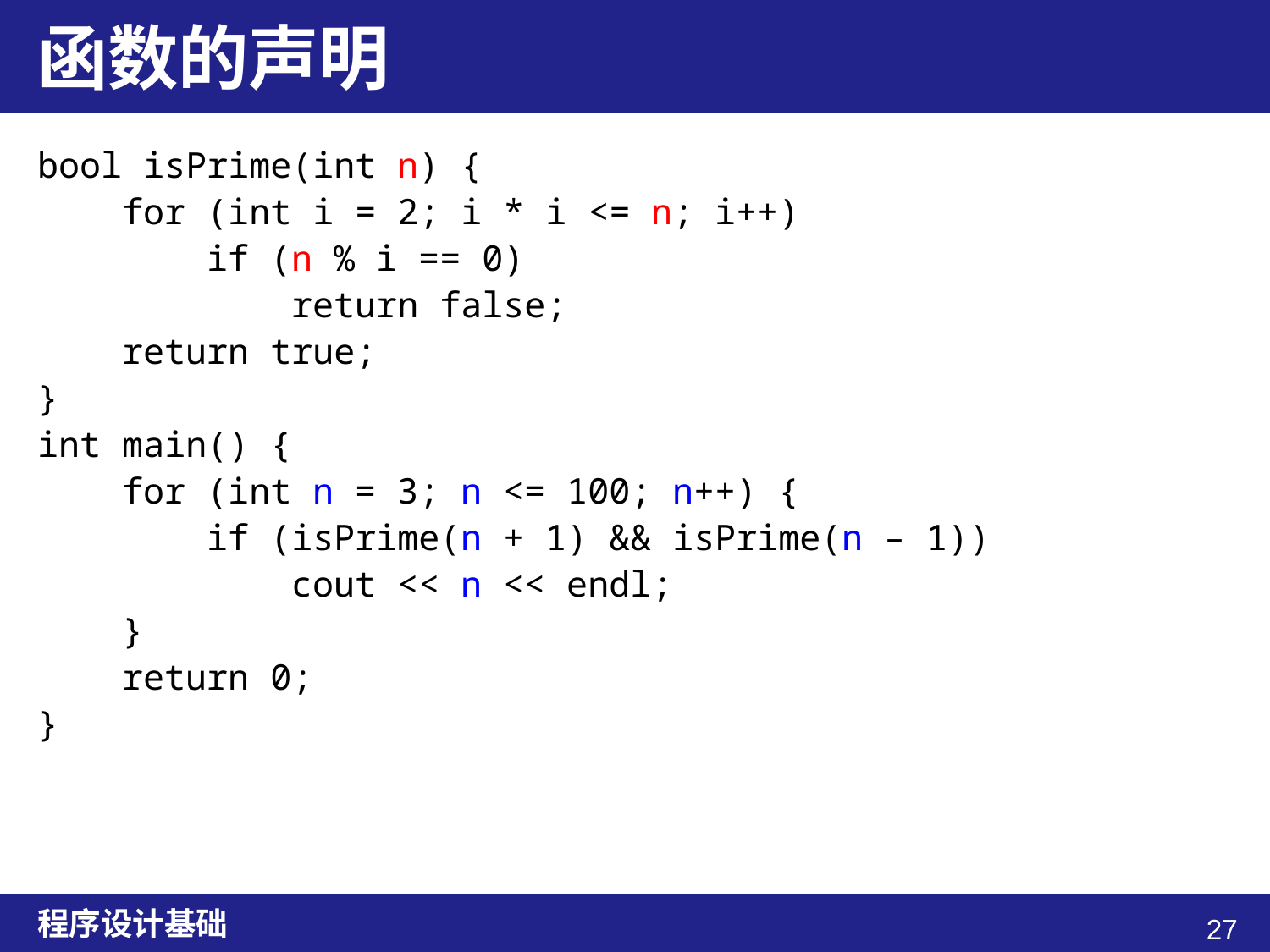

# 函数的声明
bool isPrime(int n) {
    for (int i = 2; i * i <= n; i++)
        if (n % i == 0)
            return false;
    return true;
}
int main() {
    for (int n = 3; n <= 100; n++) {
        if (isPrime(n + 1) && isPrime(n – 1))
            cout << n << endl;
    }
    return 0;
}